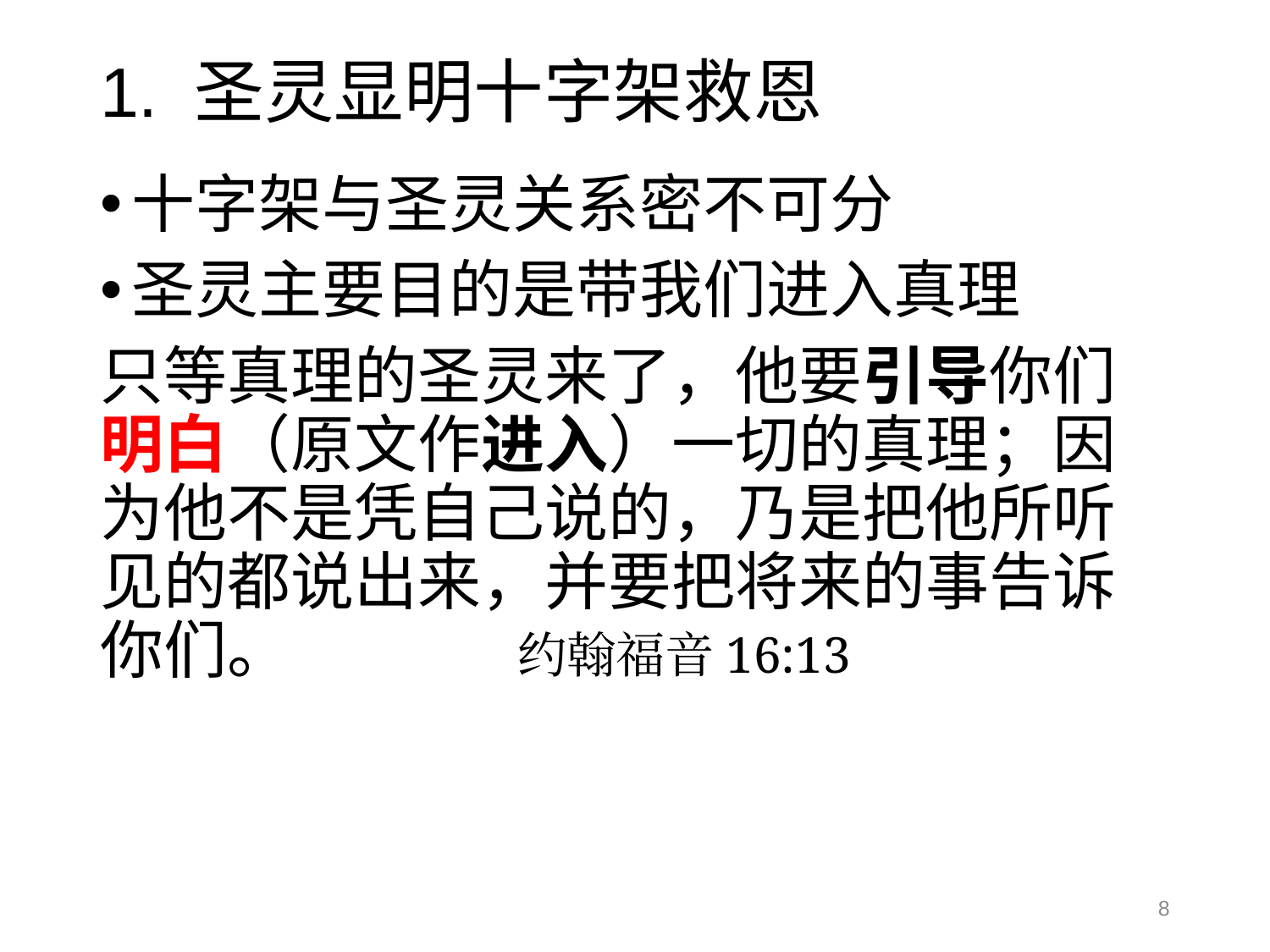

# 1. 圣灵显明十字架救恩
十字架与圣灵关系密不可分
圣灵主要目的是带我们进入真理
只等真理的圣灵来了，他要引导你们明白（原文作进入）一切的真理；因为他不是凭自己说的，乃是把他所听见的都说出来，并要把将来的事告诉你们。                约翰福音16:13

8